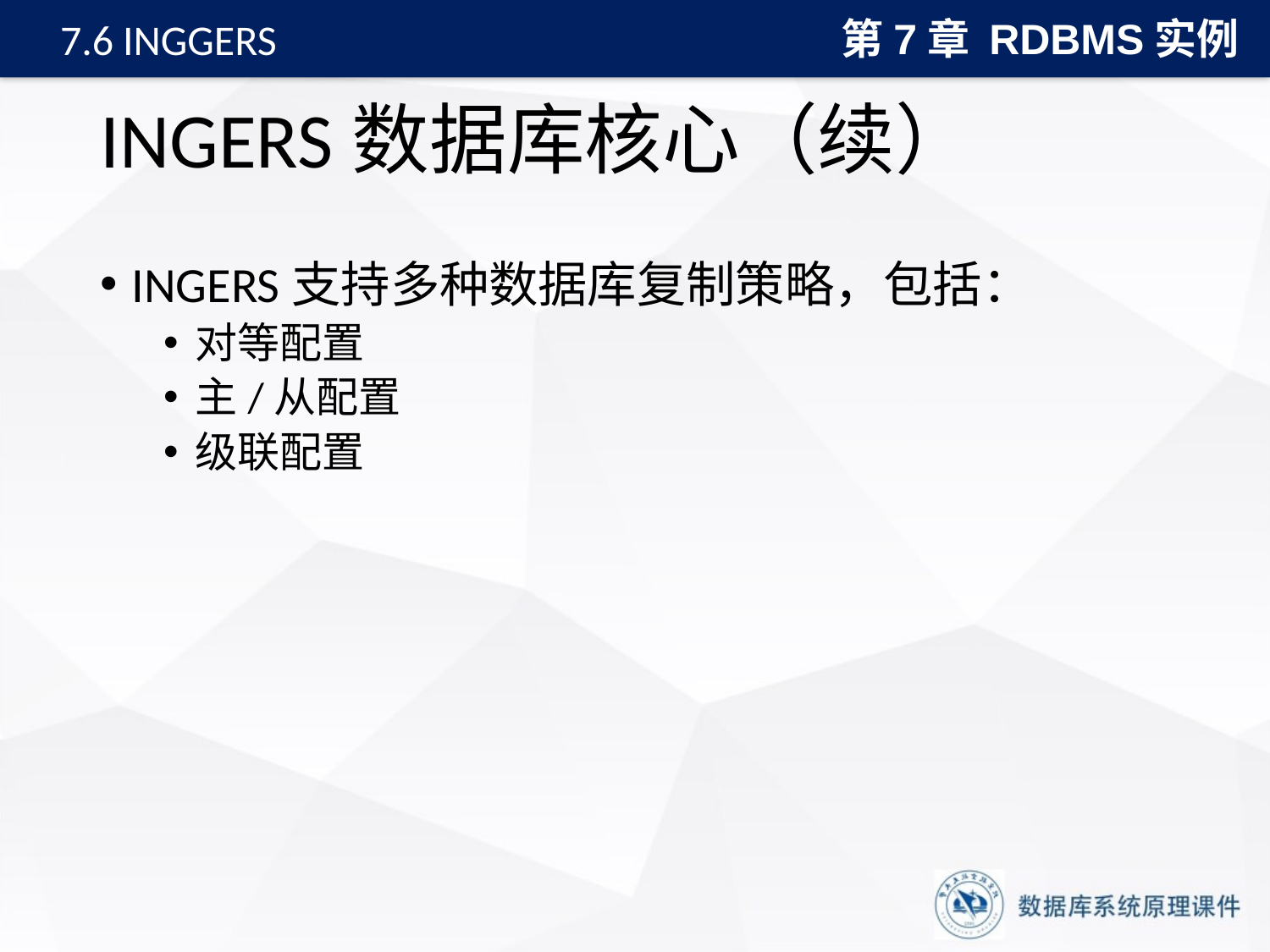

第7章 RDBMS实例
7.6 INGGERS
# INGERS数据库核心（续）
INGERS支持多种数据库复制策略，包括：
对等配置
主/从配置
级联配置